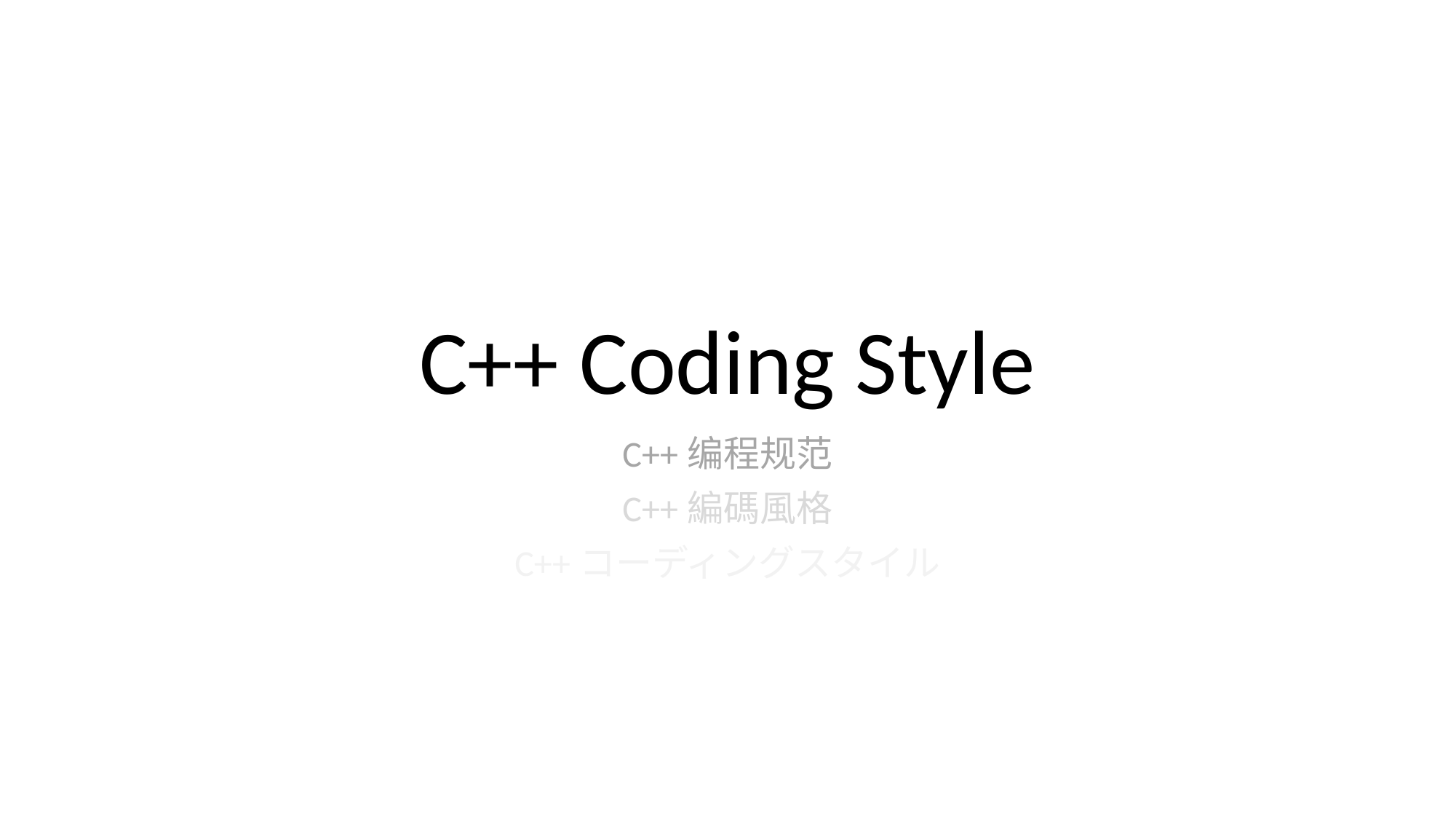

# C++ Coding Style
C++编程规范
C++編碼風格
C++コーディングスタイル